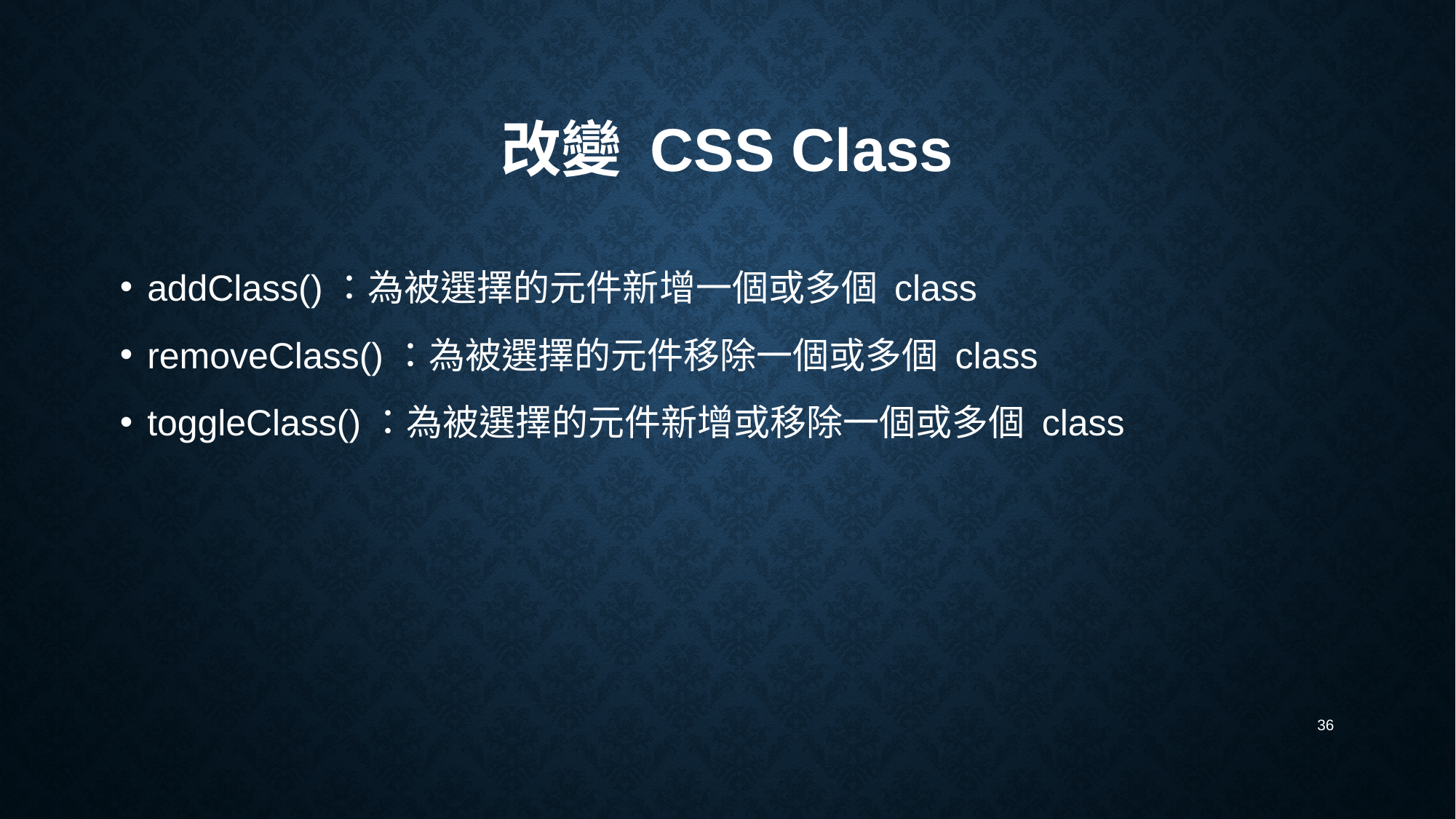

# 改變 CSS Class
addClass()：為被選擇的元件新增一個或多個 class
removeClass()：為被選擇的元件移除一個或多個 class
toggleClass()：為被選擇的元件新增或移除一個或多個 class

36